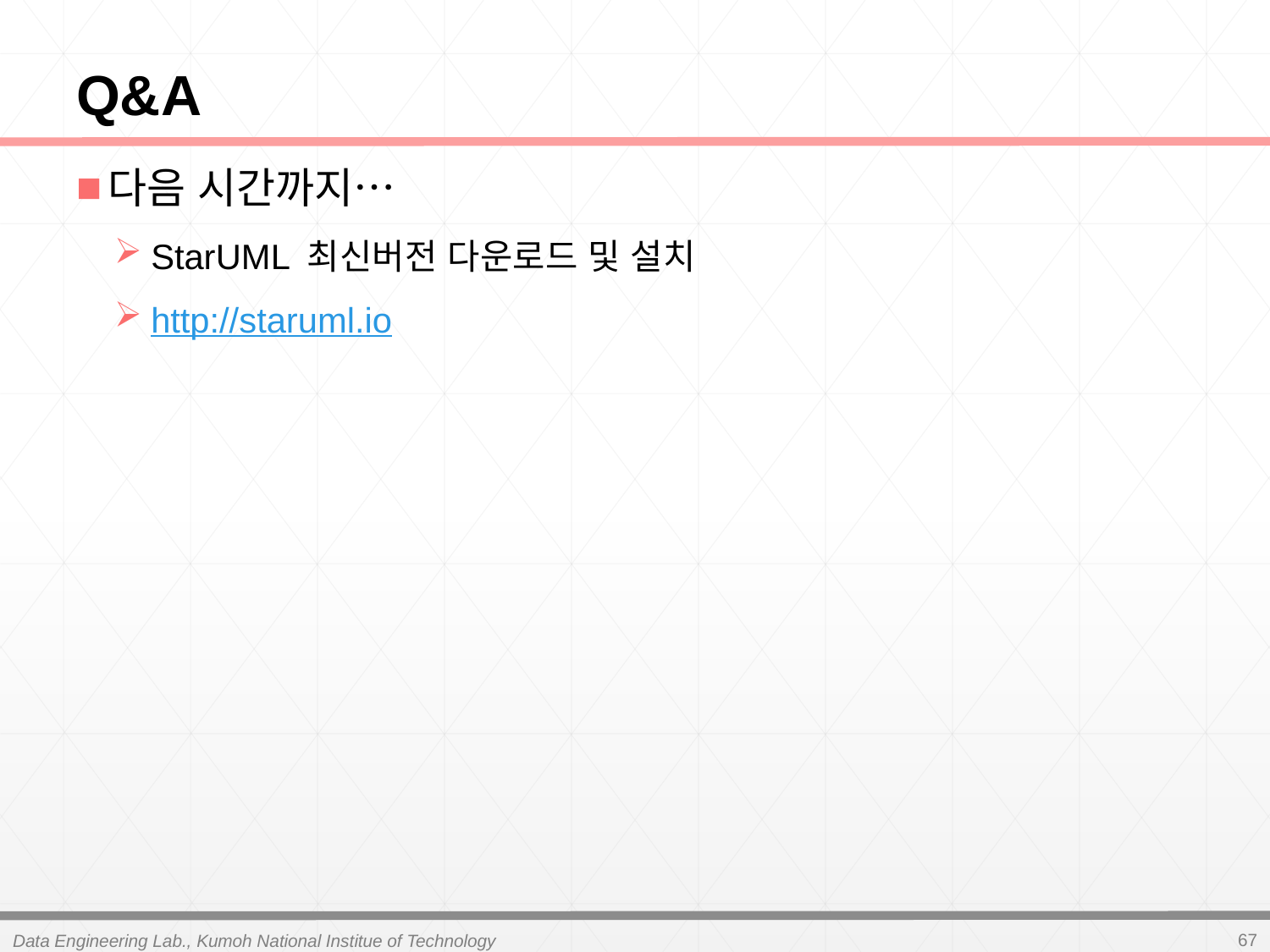

# Q&A
다음 시간까지…
StarUML 최신버전 다운로드 및 설치
http://staruml.io

67
Data Engineering Lab., Kumoh National Institue of Technology